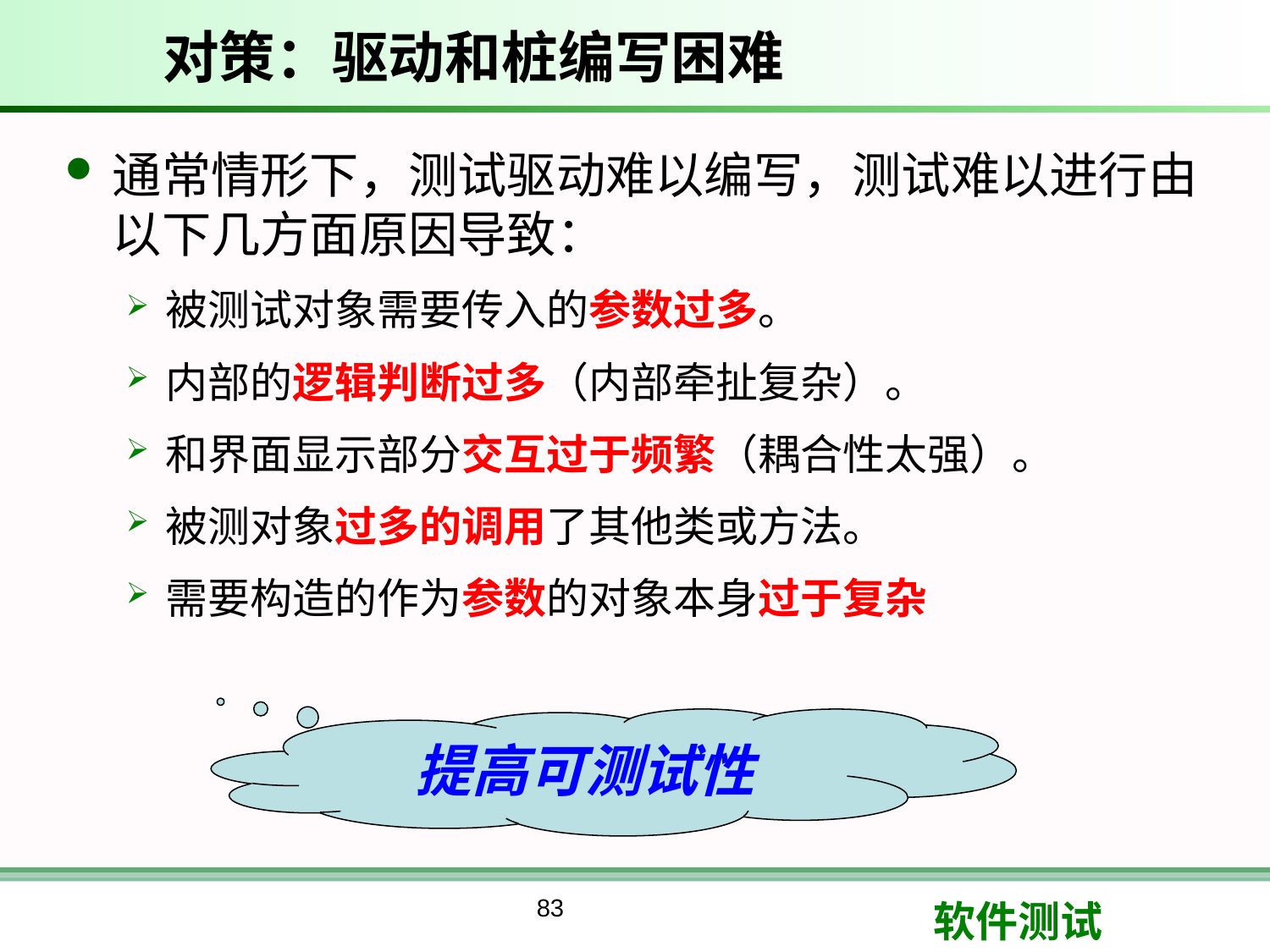

# 对策：驱动和桩编写困难
通常情形下，测试驱动难以编写，测试难以进行由以下几方面原因导致：
被测试对象需要传入的参数过多。
内部的逻辑判断过多（内部牵扯复杂）。
和界面显示部分交互过于频繁（耦合性太强）。
被测对象过多的调用了其他类或方法。
需要构造的作为参数的对象本身过于复杂
提高可测试性
83